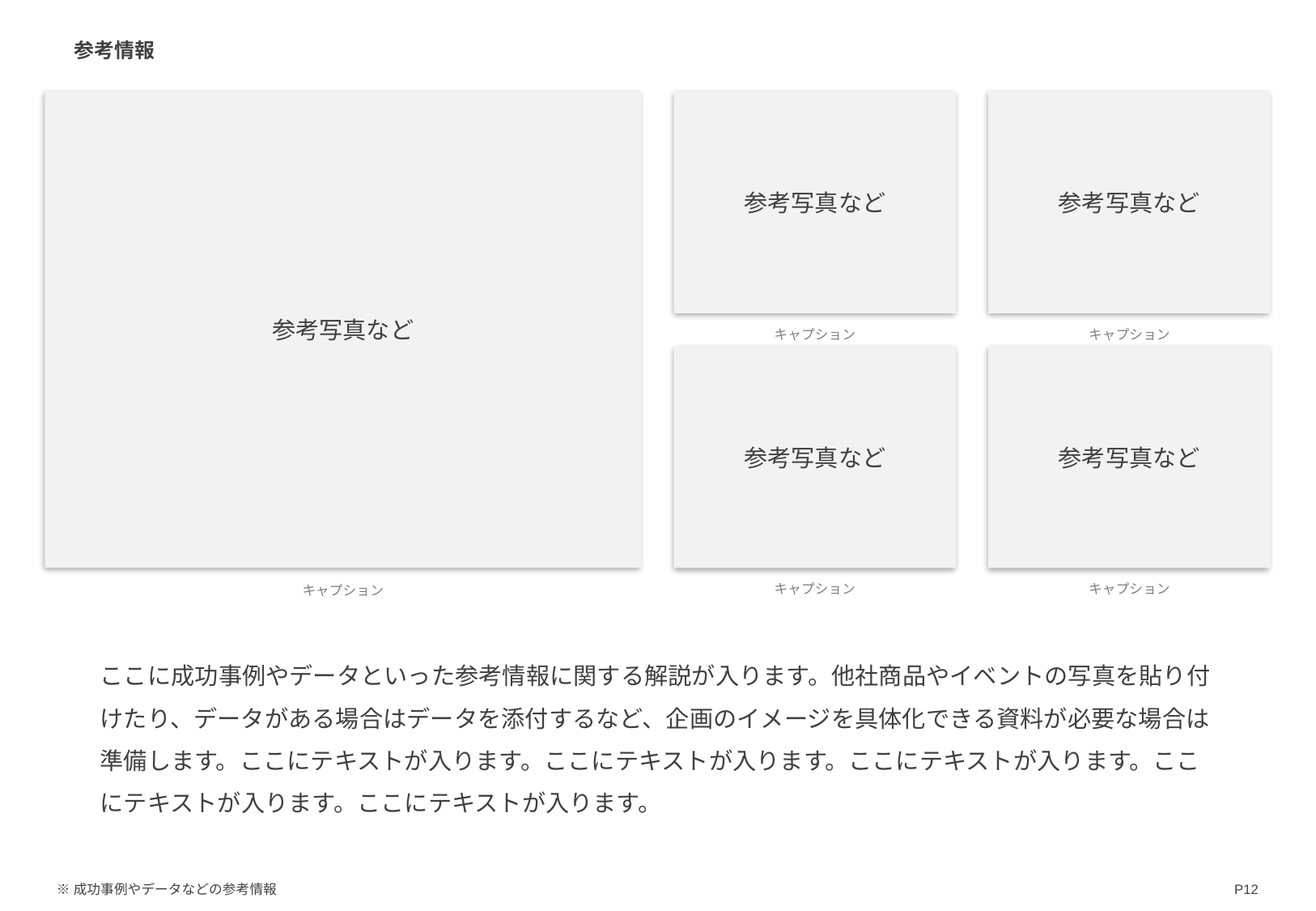

参考情報
参考写真など
参考写真など
参考写真など
キャプション
キャプション
参考写真など
参考写真など
キャプション
キャプション
キャプション
ここに成功事例やデータといった参考情報に関する解説が入ります。他社商品やイベントの写真を貼り付けたり、データがある場合はデータを添付するなど、企画のイメージを具体化できる資料が必要な場合は準備します。ここにテキストが入ります。ここにテキストが入ります。ここにテキストが入ります。ここにテキストが入ります。ここにテキストが入ります。
※成功事例やデータなどの参考情報
P12